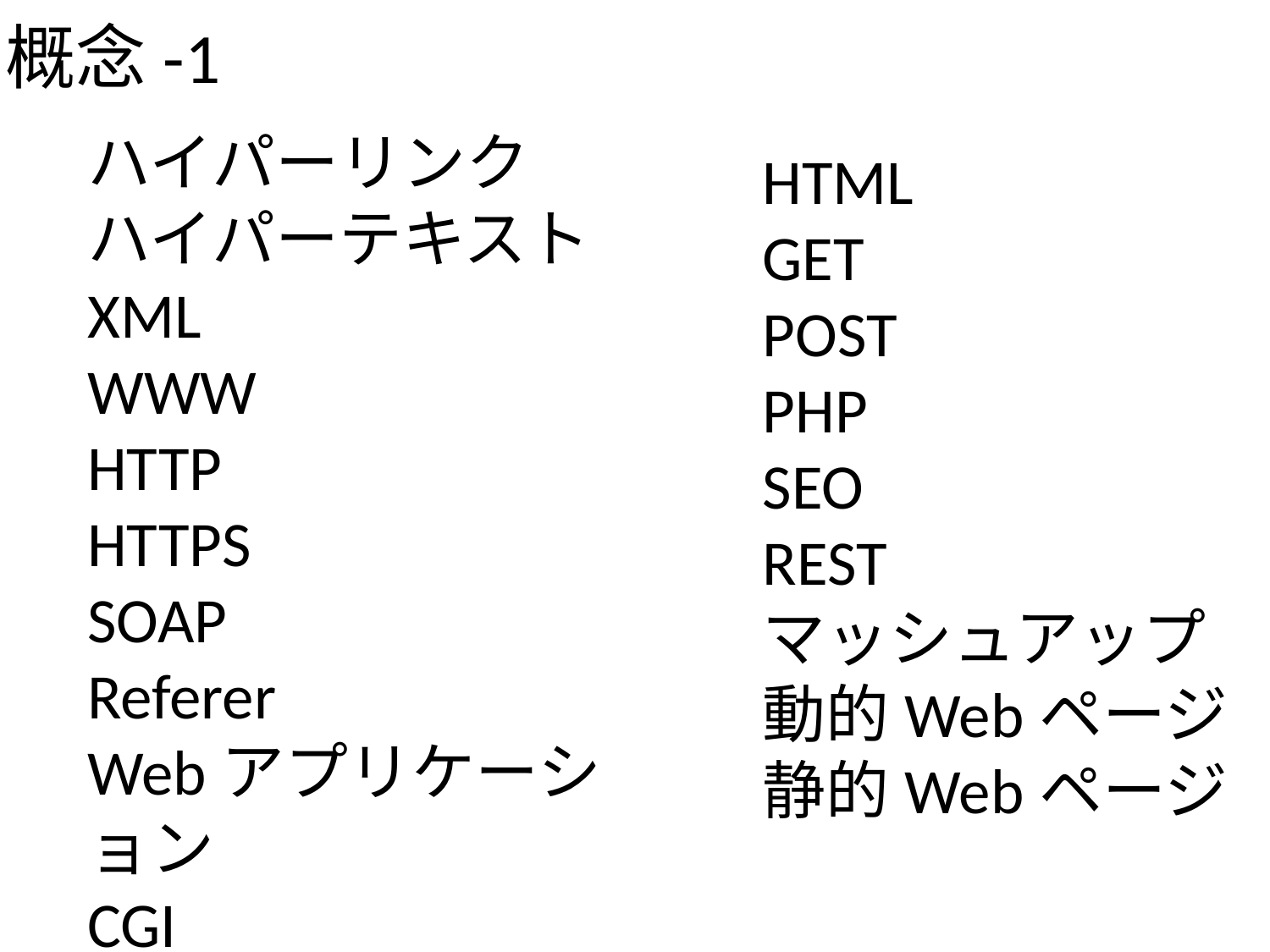

概念-1
ハイパーリンク
ハイパーテキスト
XML
WWW
HTTP
HTTPS
SOAP
Referer
Webアプリケーション
CGI

HTML
GET
POST
PHP
SEO
REST
マッシュアップ
動的Webページ静的Webページ